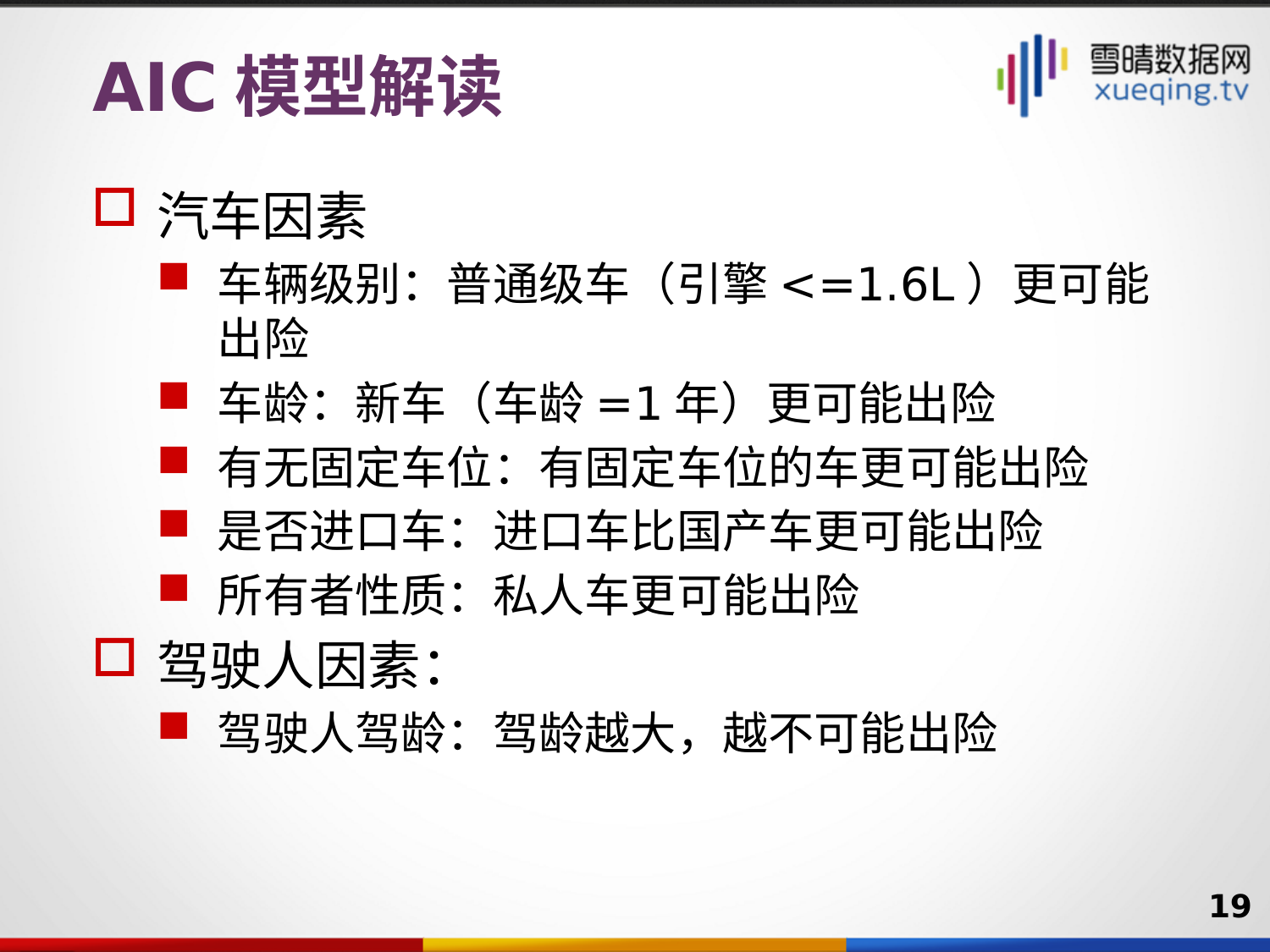

# AIC模型解读
汽车因素
车辆级别：普通级车（引擎<=1.6L）更可能出险
车龄：新车（车龄=1年）更可能出险
有无固定车位：有固定车位的车更可能出险
是否进口车：进口车比国产车更可能出险
所有者性质：私人车更可能出险
驾驶人因素：
驾驶人驾龄：驾龄越大，越不可能出险
19